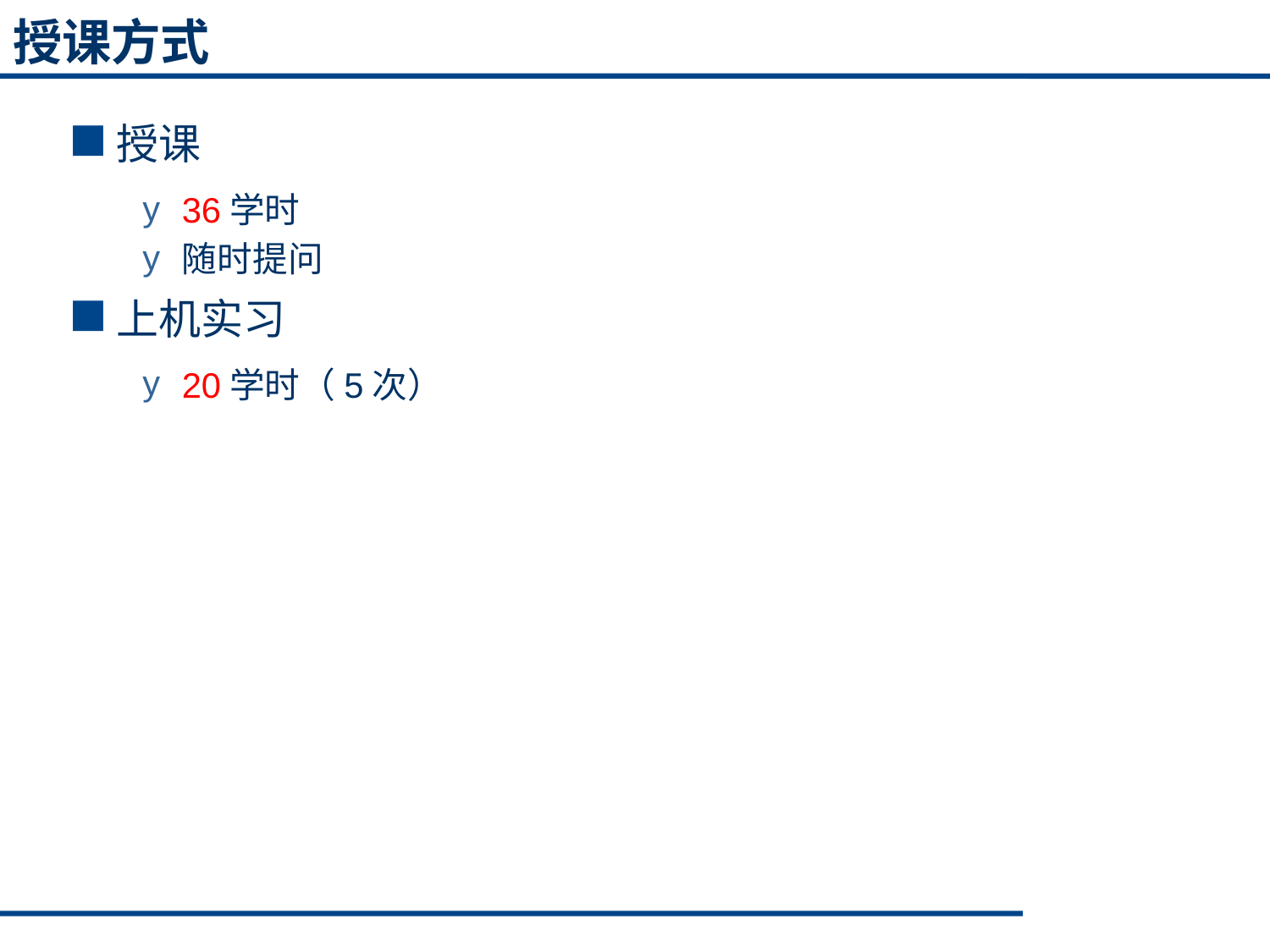

# 授课方式
授课
36学时
随时提问
上机实习
20学时（5次）